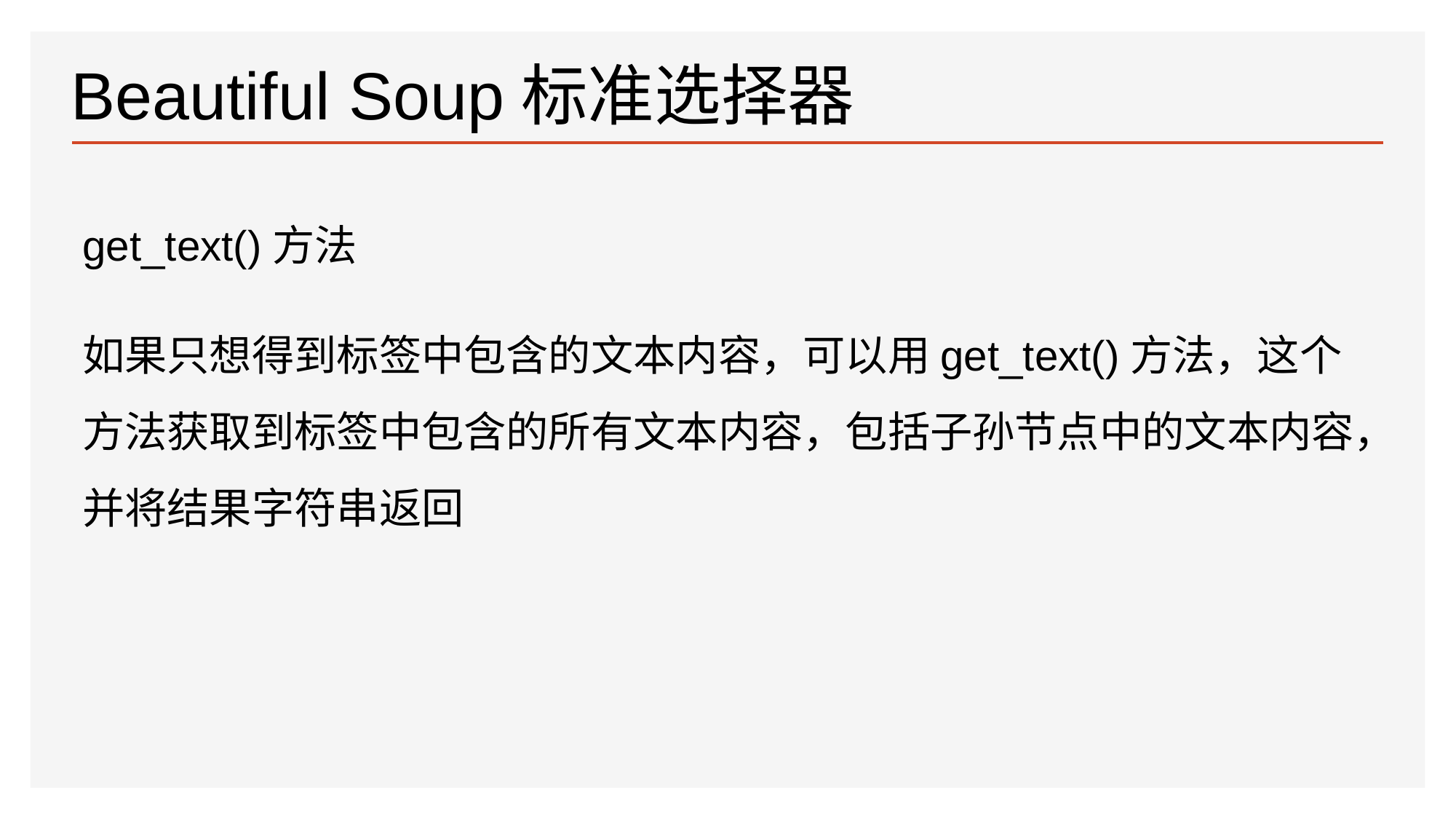

Beautiful Soup标准选择器
get_text()方法
如果只想得到标签中包含的文本内容，可以用get_text()方法，这个方法获取到标签中包含的所有文本内容，包括子孙节点中的文本内容，并将结果字符串返回